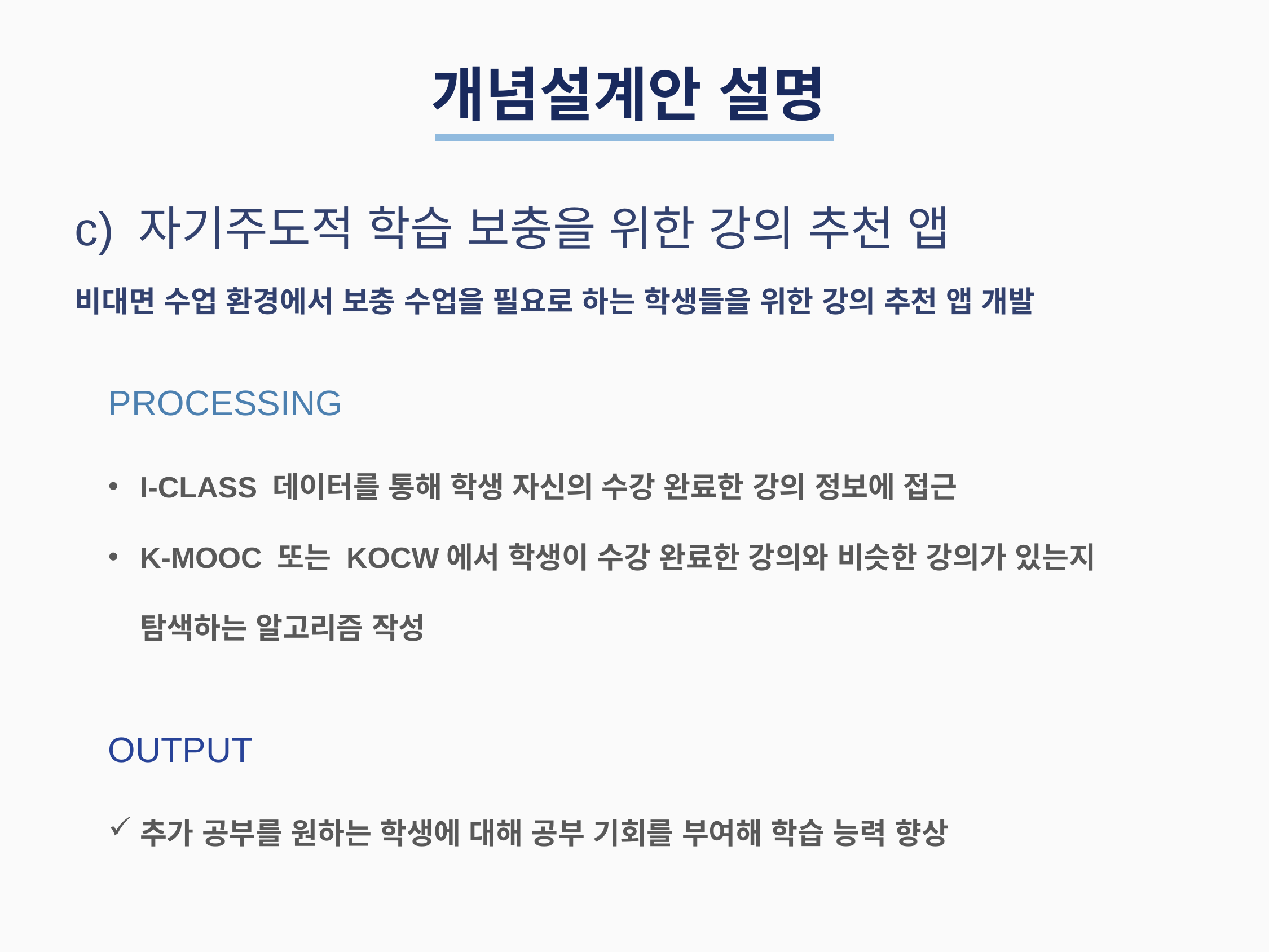

개념설계안 설명
c) 자기주도적 학습 보충을 위한 강의 추천 앱
비대면 수업 환경에서 보충 수업을 필요로 하는 학생들을 위한 강의 추천 앱 개발
PROCESSING
I-CLASS 데이터를 통해 학생 자신의 수강 완료한 강의 정보에 접근
K-MOOC 또는 KOCW에서 학생이 수강 완료한 강의와 비슷한 강의가 있는지 탐색하는 알고리즘 작성

OUTPUT
추가 공부를 원하는 학생에 대해 공부 기회를 부여해 학습 능력 향상